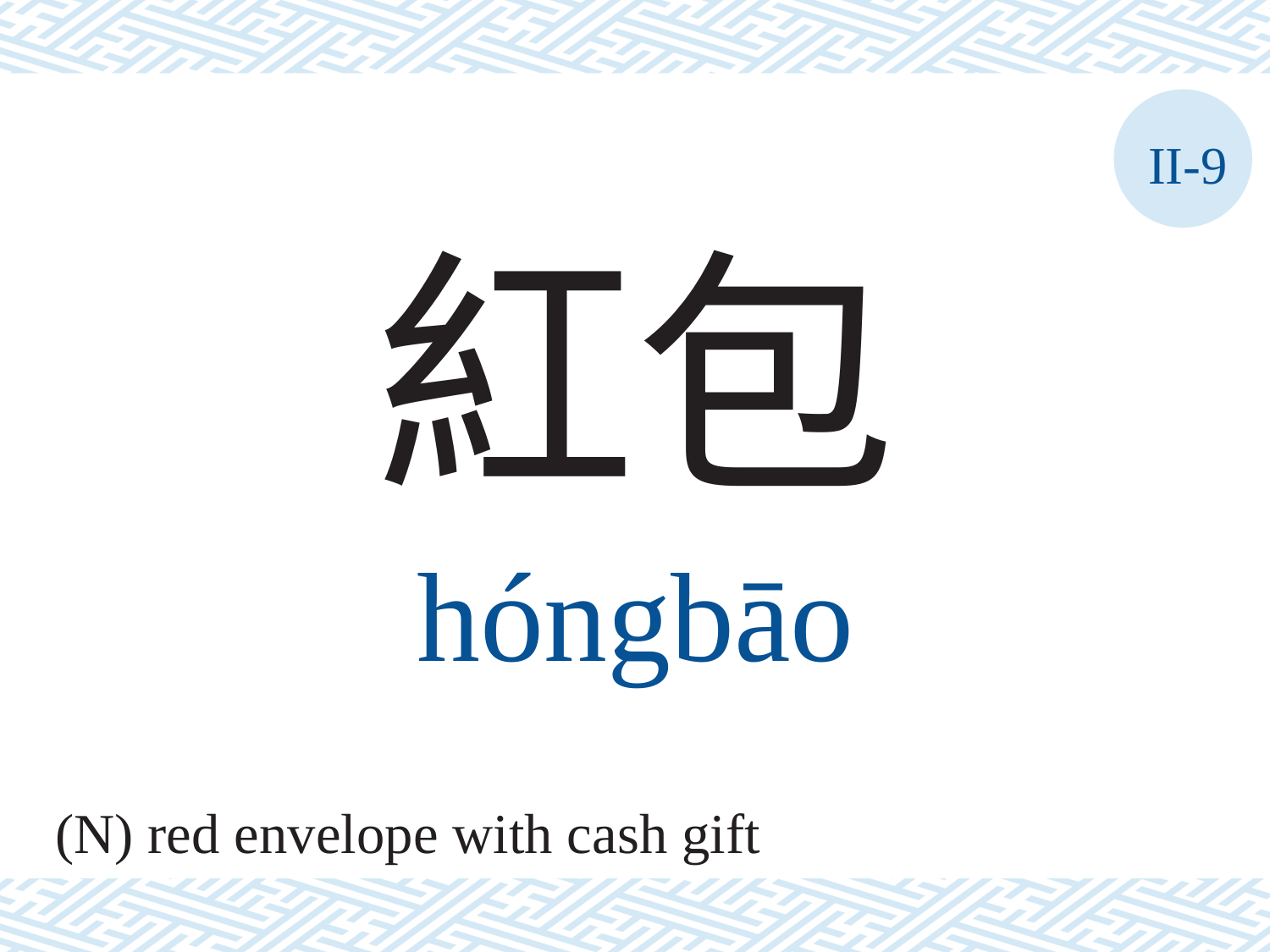

II-9
紅包
hóngbāo
(N) red envelope with cash gift